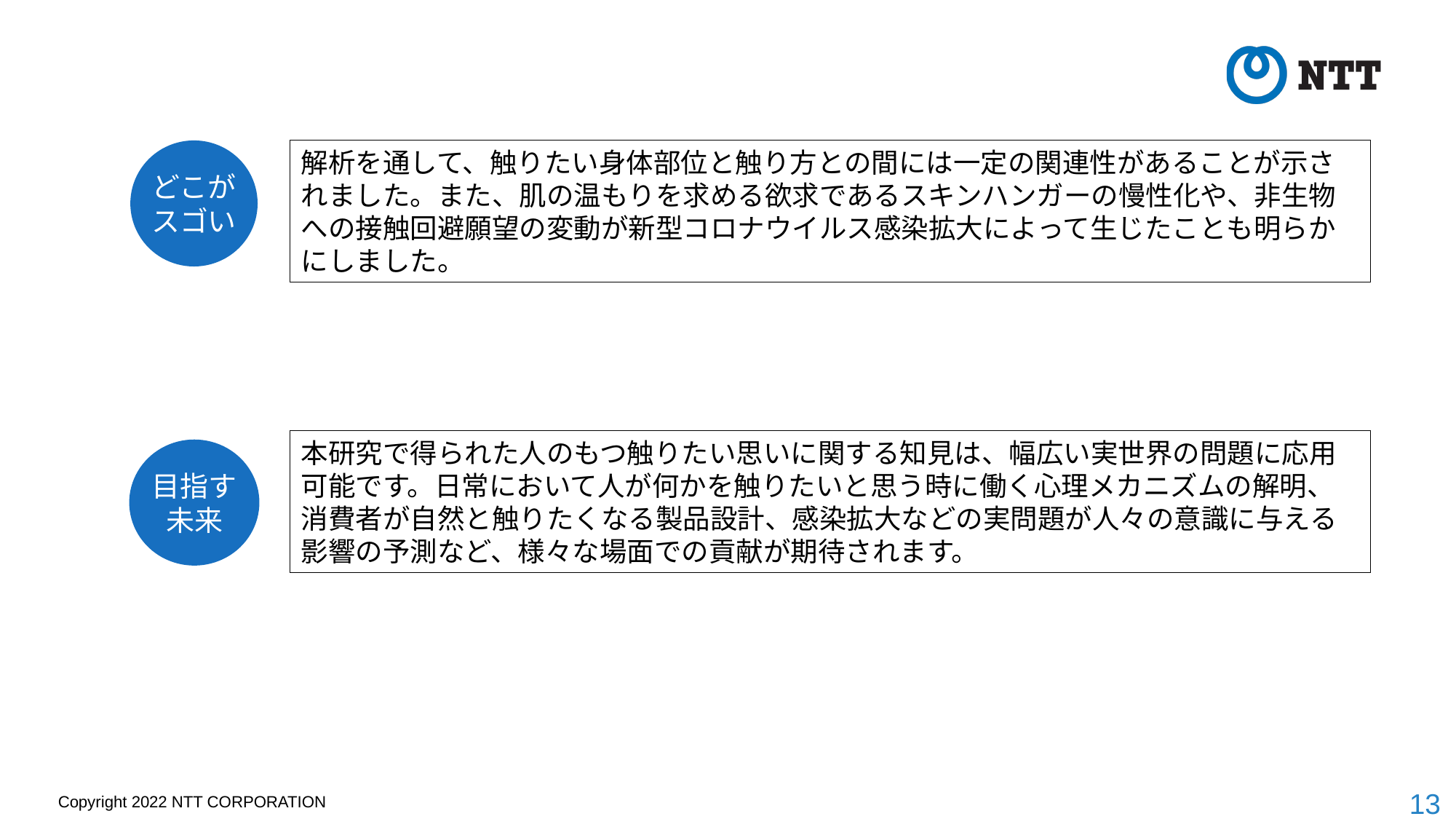

どこが
スゴい
解析を通して、触りたい身体部位と触り方との間には一定の関連性があることが示されました。また、肌の温もりを求める欲求であるスキンハンガーの慢性化や、非生物への接触回避願望の変動が新型コロナウイルス感染拡大によって生じたことも明らかにしました。
本研究で得られた人のもつ触りたい思いに関する知見は、幅広い実世界の問題に応用可能です。日常において人が何かを触りたいと思う時に働く心理メカニズムの解明、消費者が自然と触りたくなる製品設計、感染拡大などの実問題が人々の意識に与える影響の予測など、様々な場面での貢献が期待されます。
目指す
未来